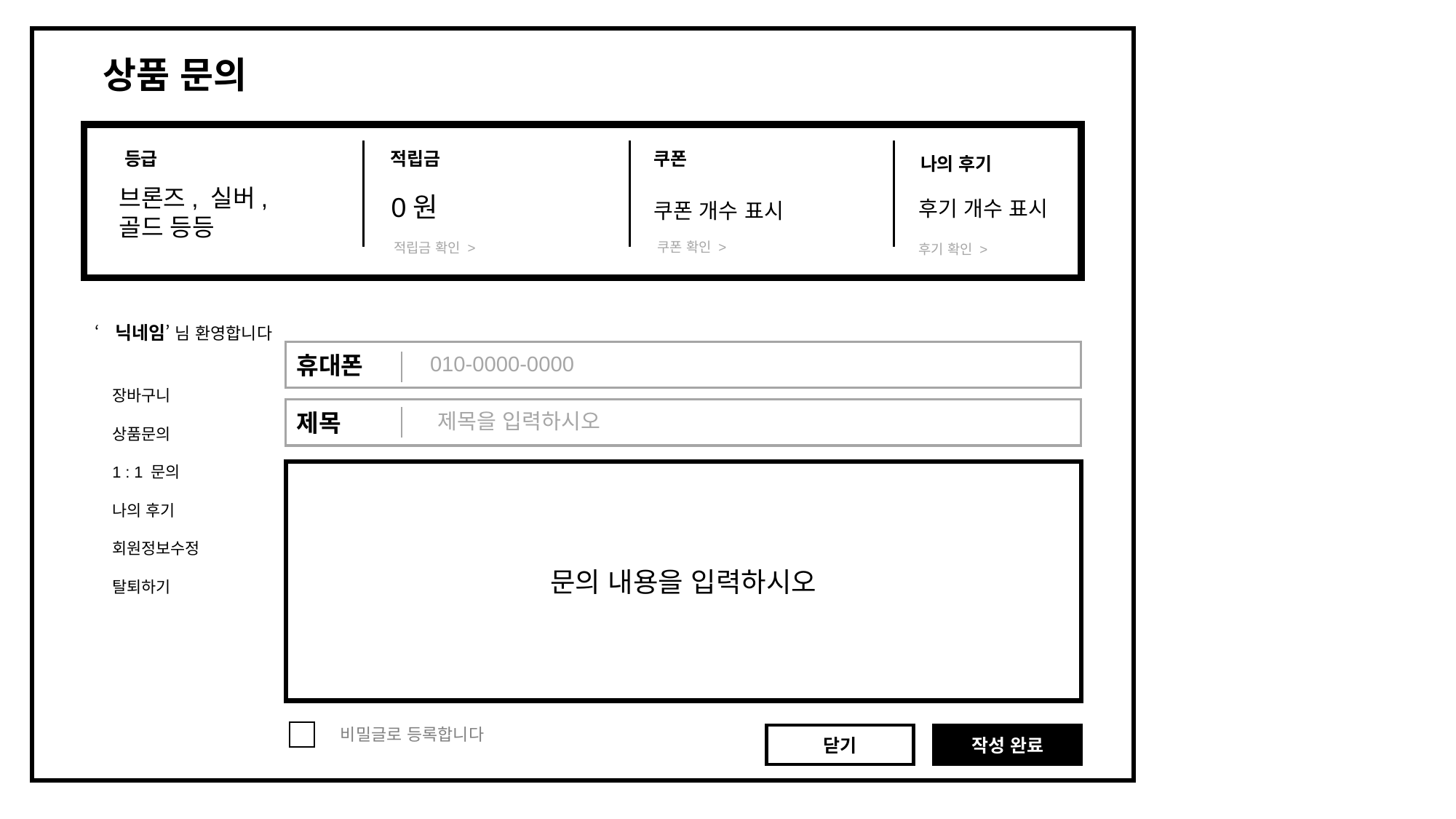

상품 문의

등급
적립금
쿠폰
나의 후기
브론즈, 실버,골드 등등
0원
후기 개수 표시
쿠폰 개수 표시
쿠폰 확인 >
적립금 확인 >
후기 확인 >
‘닉네임’ 님 환영합니다
휴대폰
010-0000-0000
장바구니

상품문의

1 : 1 문의

나의 후기

회원정보수정

탈퇴하기
제목
제목을 입력하시오
문의 내용을 입력하시오
비밀글로 등록합니다

닫기
작성 완료